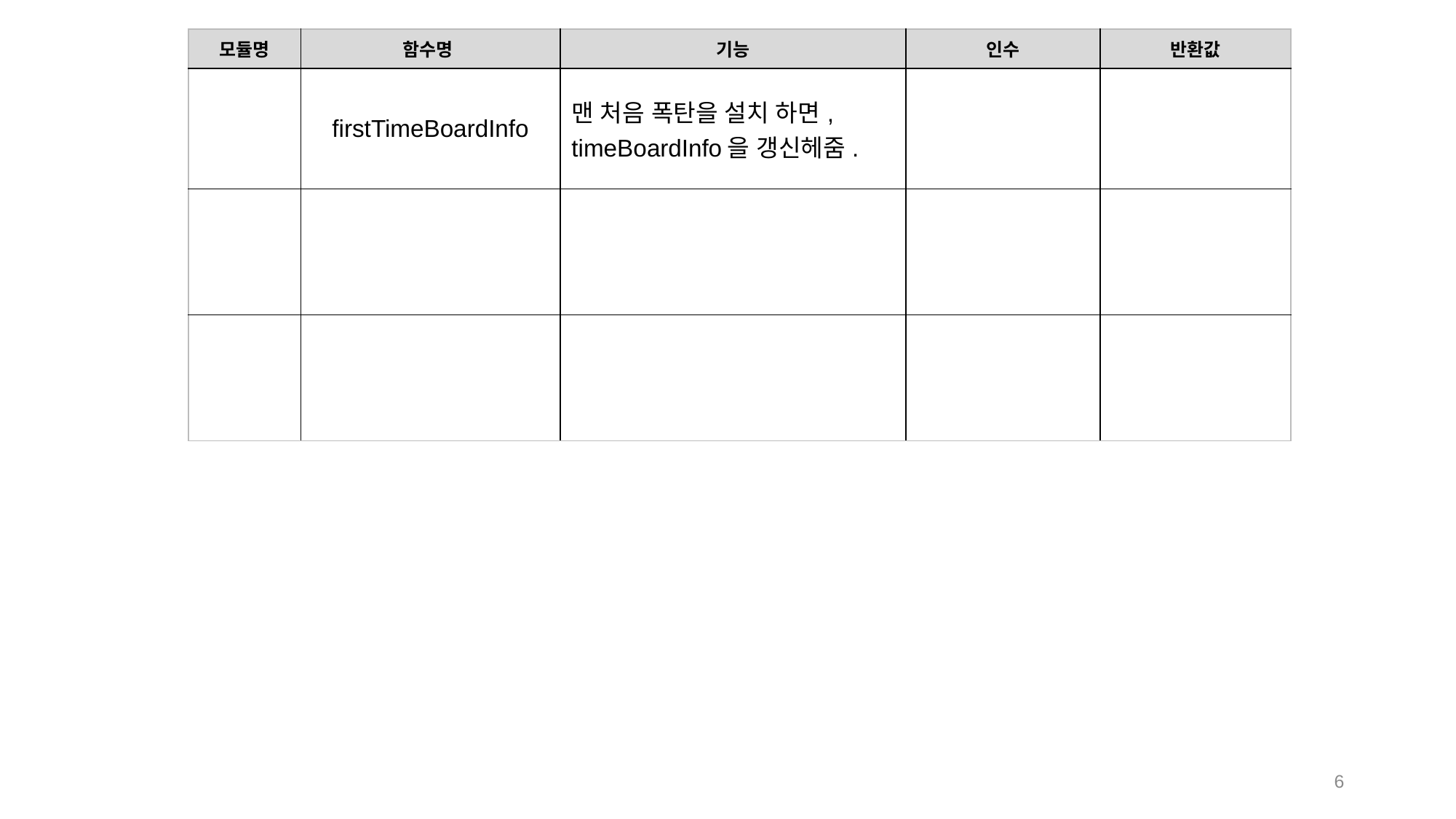

| 모듈명 | 함수명 | 기능 | 인수 | 반환값 |
| --- | --- | --- | --- | --- |
|  | firstTimeBoardInfo | 맨 처음 폭탄을 설치 하면, timeBoardInfo을 갱신헤줌. |  |  |
|  |  |  |  |  |
|  |  |  |  |  |
6